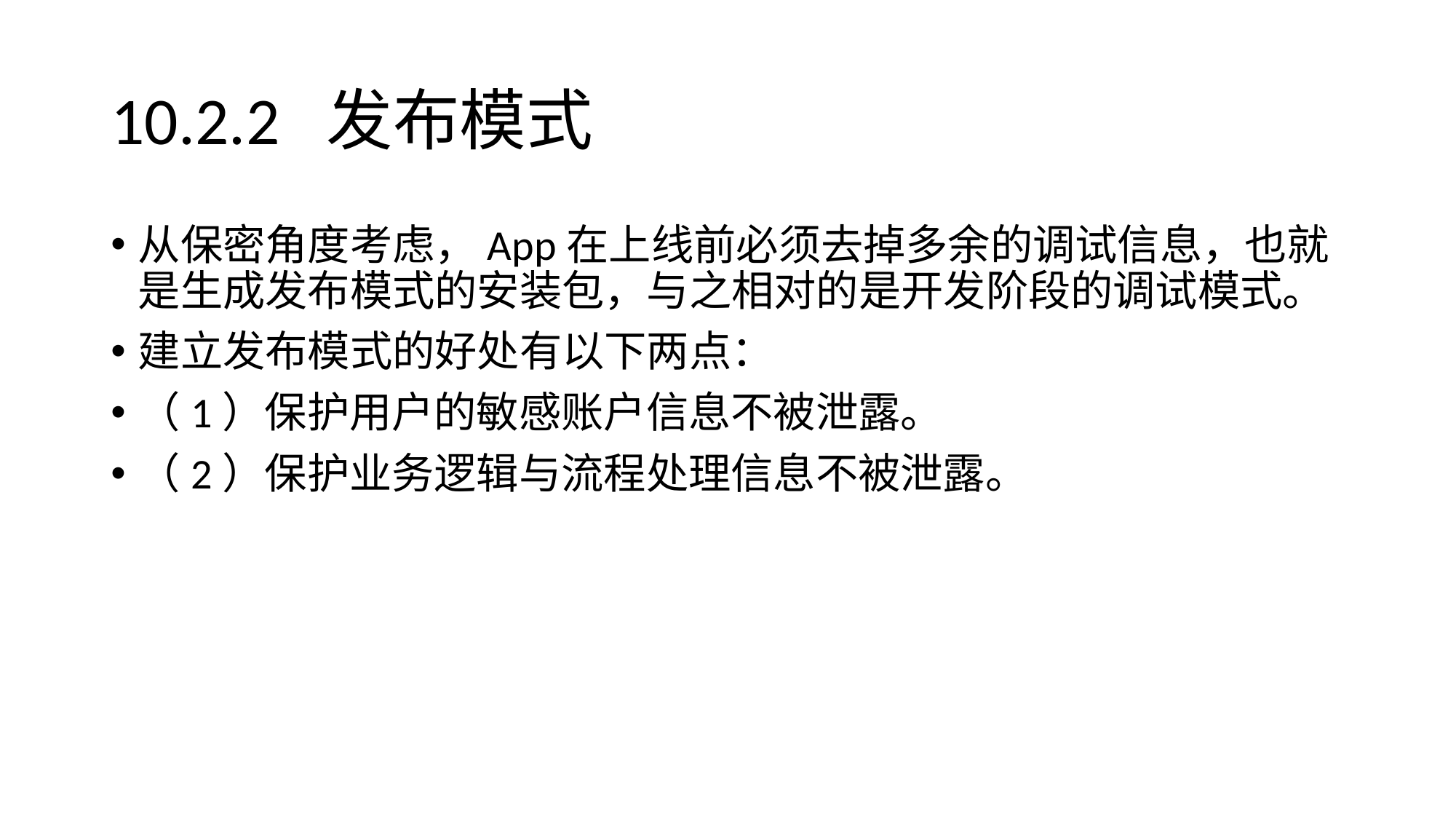

# 10.2.2  发布模式
从保密角度考虑，App在上线前必须去掉多余的调试信息，也就是生成发布模式的安装包，与之相对的是开发阶段的调试模式。
建立发布模式的好处有以下两点：
（1）保护用户的敏感账户信息不被泄露。
（2）保护业务逻辑与流程处理信息不被泄露。